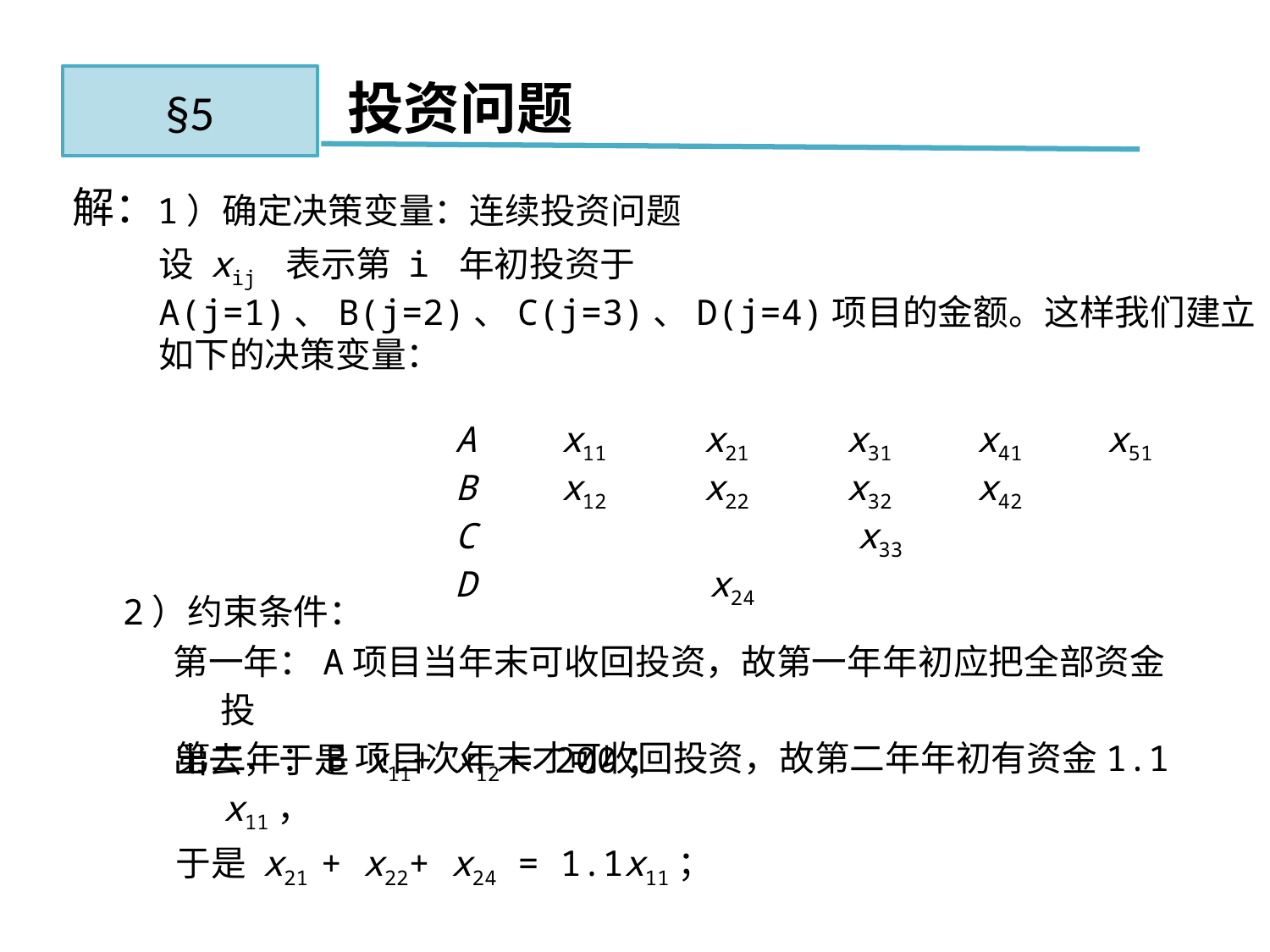

§5
投资问题
解：
1）确定决策变量：连续投资问题

设 xij 表示第 i 年初投资于A(j=1)、B(j=2)、C(j=3)、D(j=4)项目的金额。这样我们建立如下的决策变量：

              A    x11     x21     x31    x41    x51
              B    x12     x22     x32    x42
              C                  x33
              D           x24
2）约束条件：
第一年：A项目当年末可收回投资，故第一年年初应把全部资金投
出去，于是 x11+ x12 = 200；
第二年：B项目次年末才可收回投资，故第二年年初有资金1.1 x11，
于是 x21 + x22+ x24 = 1.1x11；